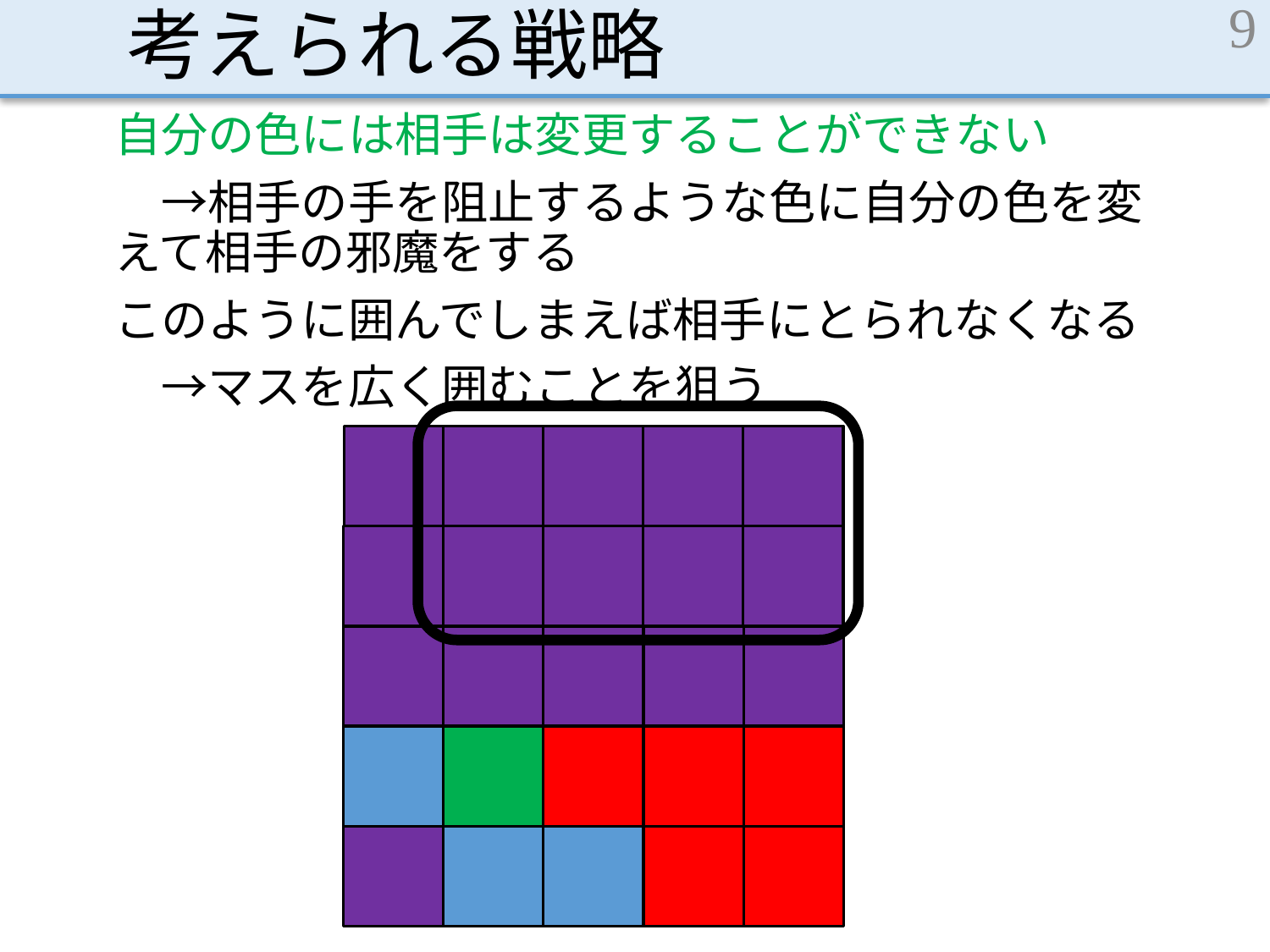

# 考えられる戦略
9
自分の色には相手は変更することができない
　→相手の手を阻止するような色に自分の色を変えて相手の邪魔をする
このように囲んでしまえば相手にとられなくなる
　→マスを広く囲むことを狙う